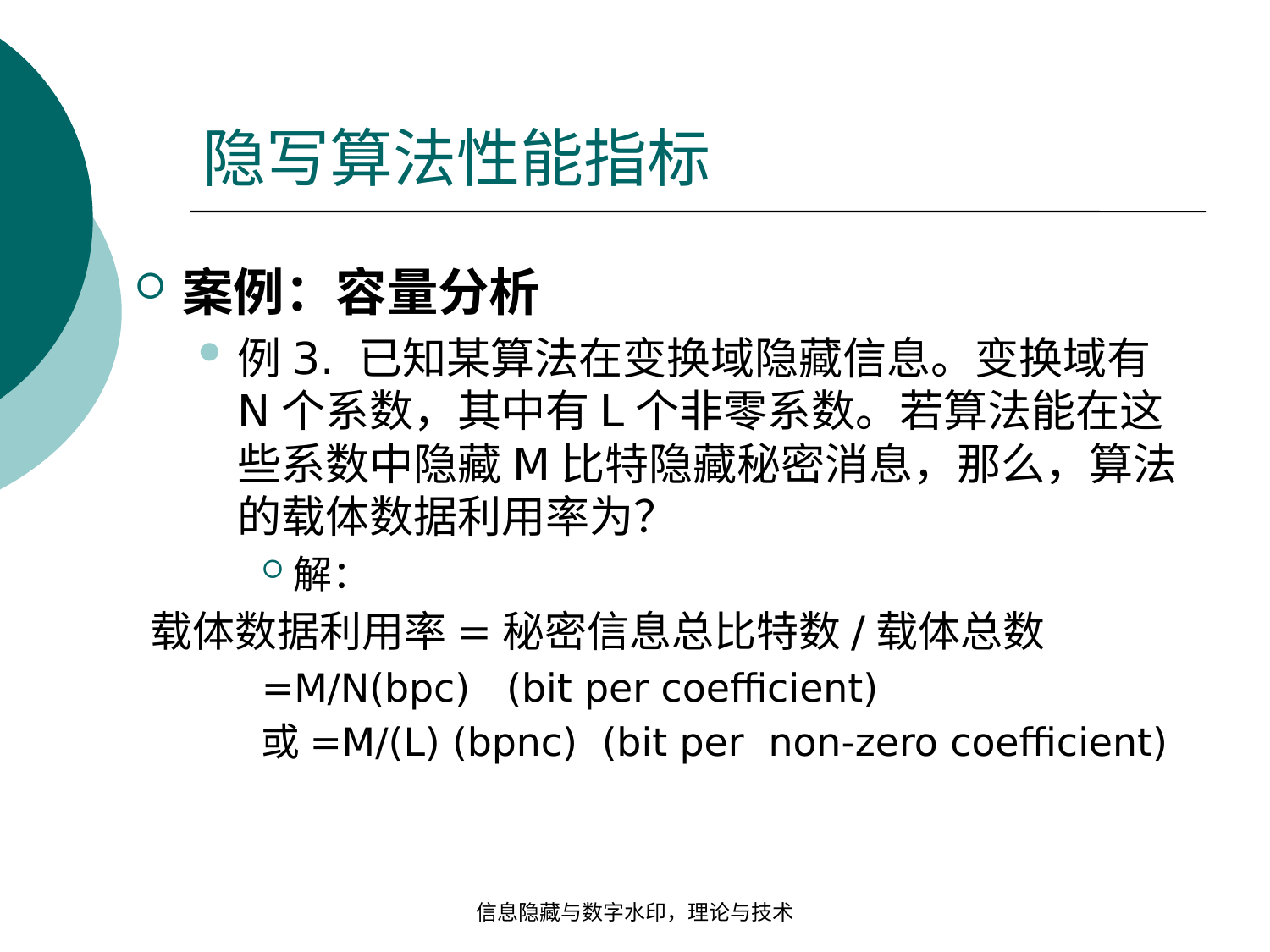

# 隐写算法性能指标
案例：容量分析
例3. 已知某算法在变换域隐藏信息。变换域有N个系数，其中有L个非零系数。若算法能在这些系数中隐藏M比特隐藏秘密消息，那么，算法的载体数据利用率为？
解：
载体数据利用率=秘密信息总比特数/载体总数
=M/N(bpc)   (bit per coefficient)
或=M/(L) (bpnc)  (bit per  non-zero coefficient)

信息隐藏与数字水印，理论与技术
19